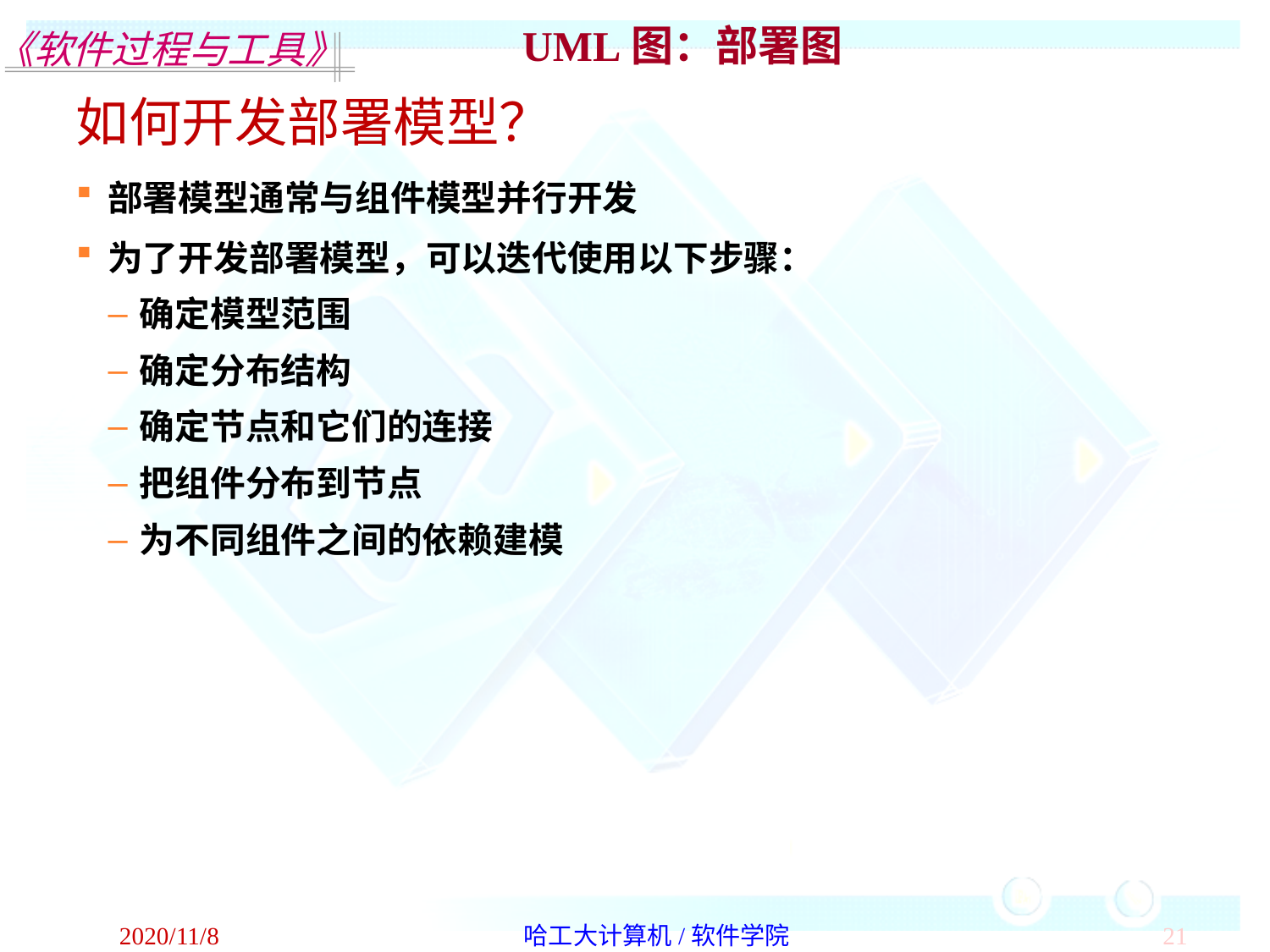

UML图：部署图
如何开发部署模型？
部署模型通常与组件模型并行开发
为了开发部署模型，可以迭代使用以下步骤：
确定模型范围
确定分布结构
确定节点和它们的连接
把组件分布到节点
为不同组件之间的依赖建模